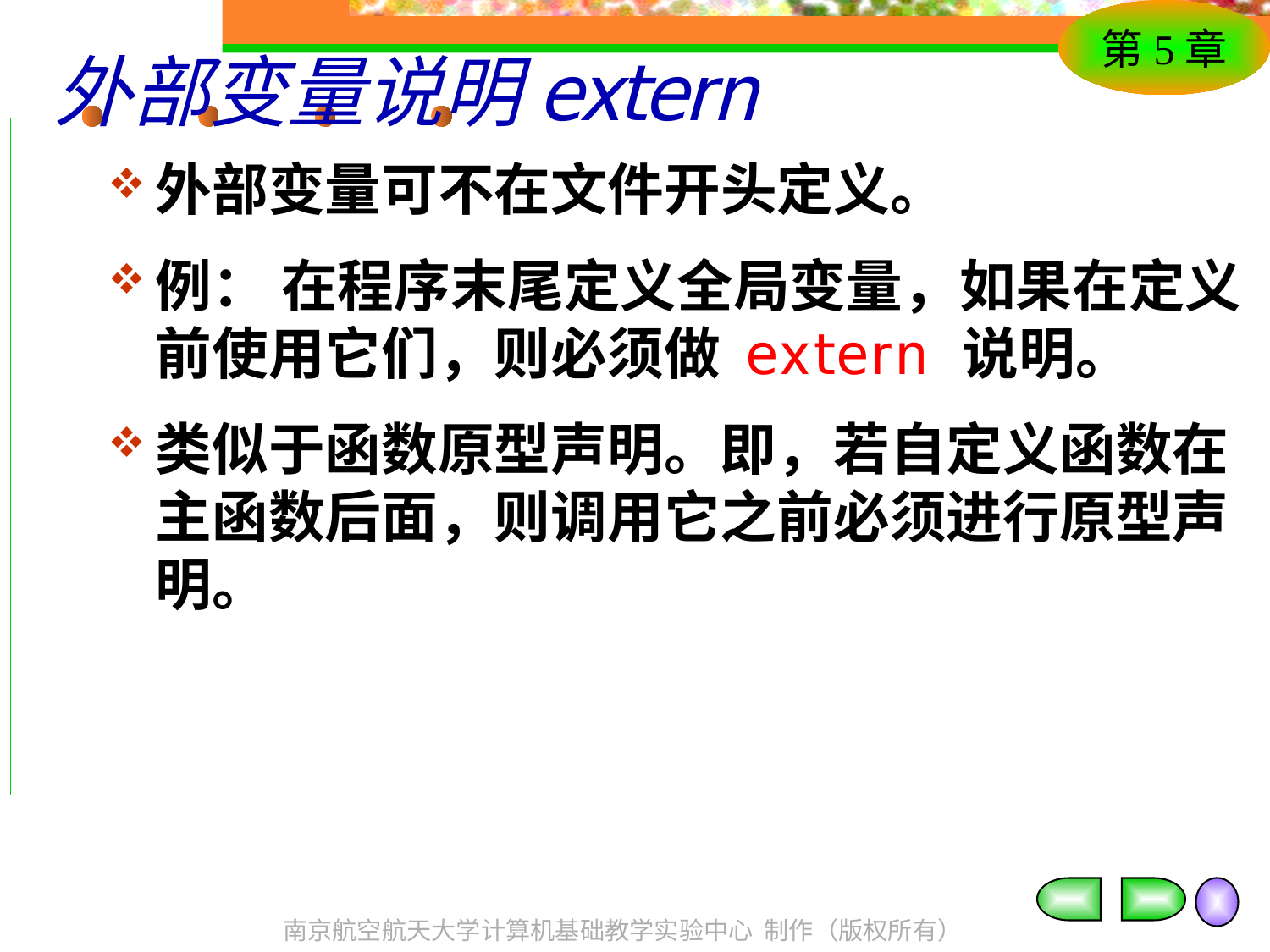

# 外部变量说明extern
外部变量可不在文件开头定义。
例： 在程序末尾定义全局变量，如果在定义前使用它们，则必须做 extern 说明。
类似于函数原型声明。即，若自定义函数在主函数后面，则调用它之前必须进行原型声明。